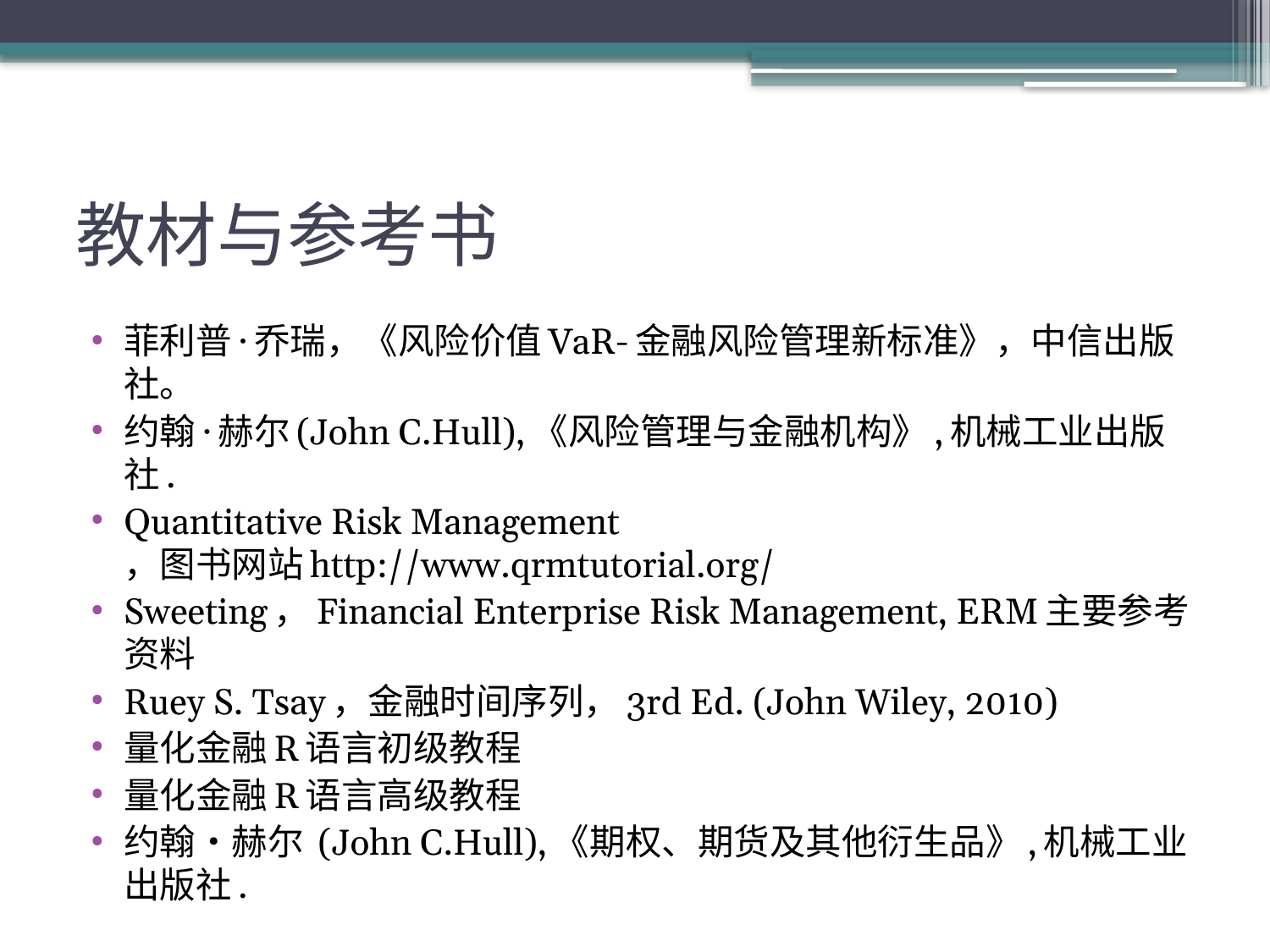

# 教材与参考书
菲利普·乔瑞，《风险价值VaR-金融风险管理新标准》，中信出版社。
约翰·赫尔(John C.Hull),《风险管理与金融机构》,机械工业出版社.
Quantitative Risk Management ，图书网站http://www.qrmtutorial.org/
Sweeting，Financial Enterprise Risk Management, ERM主要参考资料
Ruey S. Tsay，金融时间序列，3rd Ed. (John Wiley, 2010)
量化金融R语言初级教程
量化金融R语言高级教程
约翰•赫尔 (John C.Hull),《期权、期货及其他衍生品》,机械工业出版社.